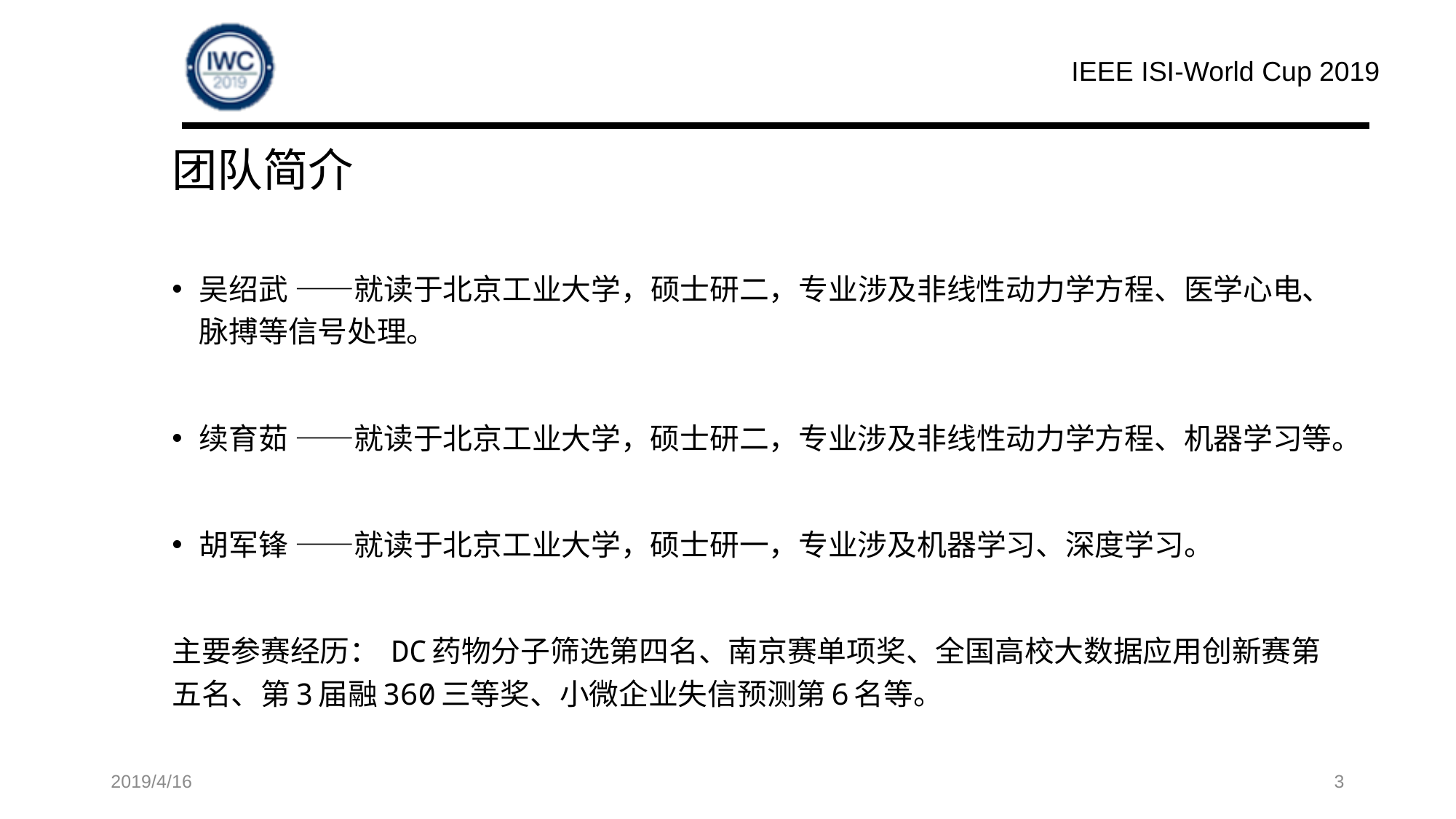

# 团队简介
吴绍武 ——就读于北京工业大学，硕士研二，专业涉及非线性动力学方程、医学心电、脉搏等信号处理。

续育茹 ——就读于北京工业大学，硕士研二，专业涉及非线性动力学方程、机器学习等。

胡军锋 ——就读于北京工业大学，硕士研一，专业涉及机器学习、深度学习。

主要参赛经历： DC药物分子筛选第四名、南京赛单项奖、全国高校大数据应用创新赛第五名、第3届融360三等奖、小微企业失信预测第6名等。

2019/4/16
3